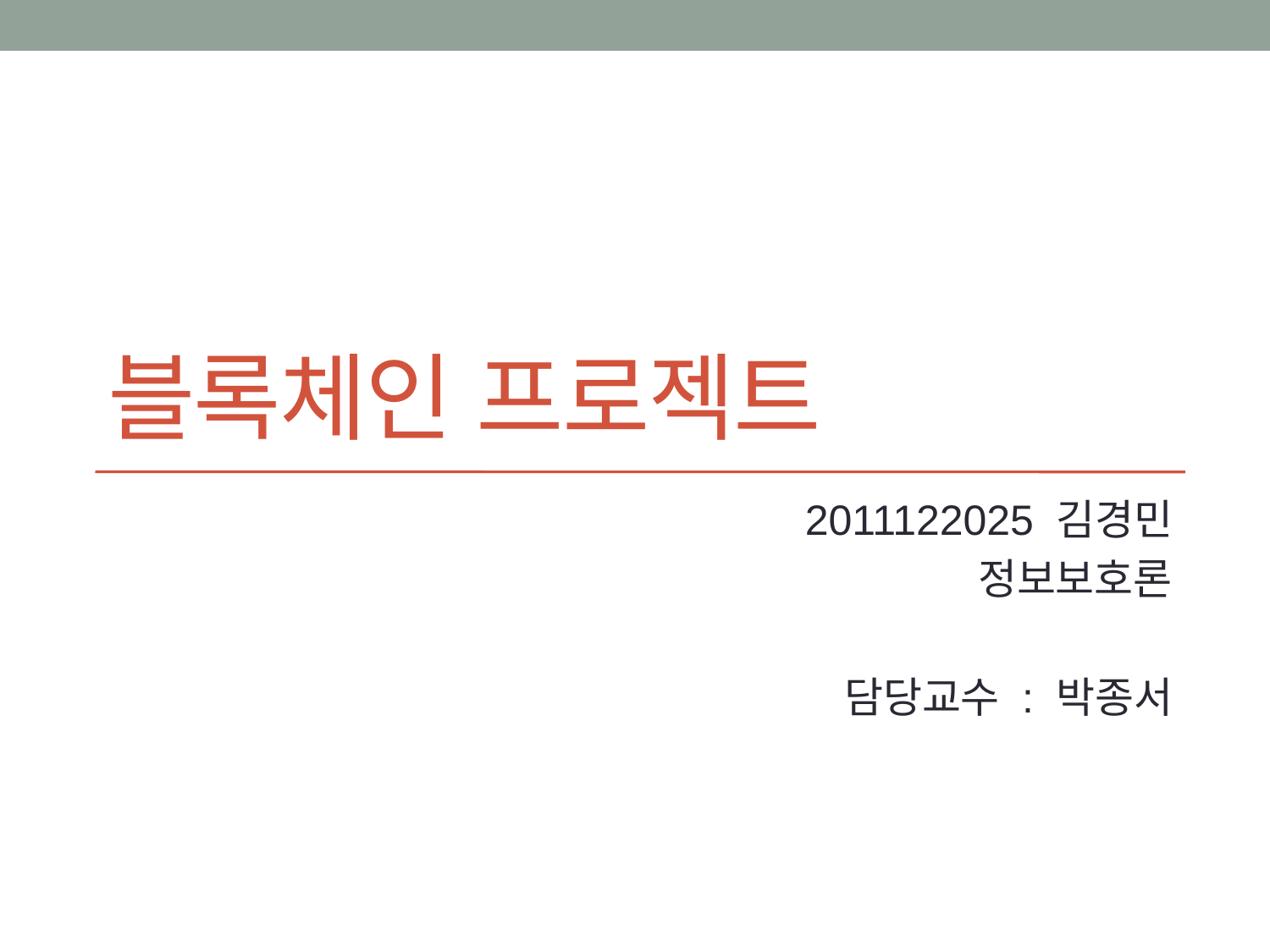

# 블록체인 프로젝트
2011122025 김경민
정보보호론

담당교수 : 박종서